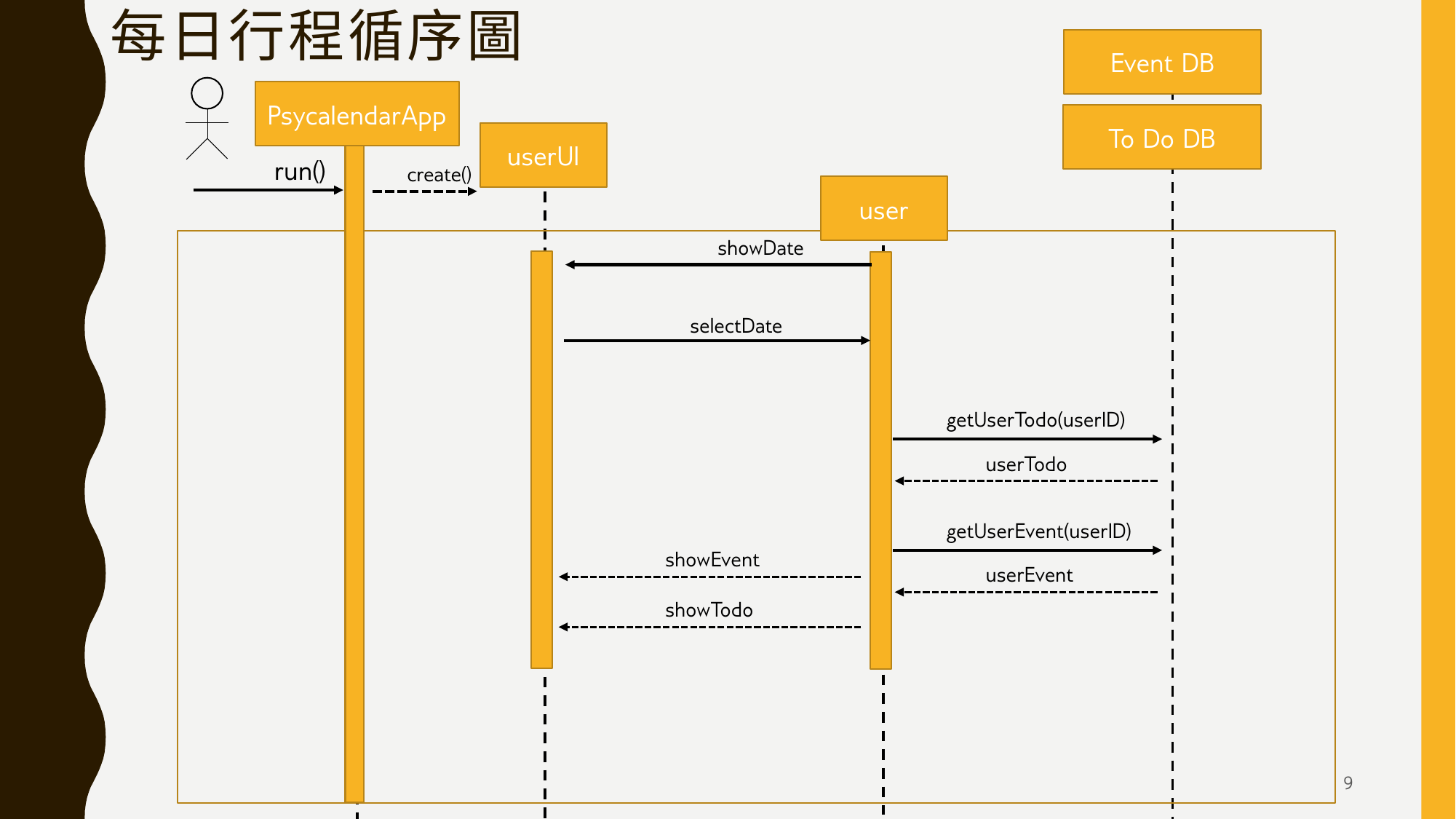

# 每日行程循序圖
Event DB

PsycalendarApp
To Do DB
userUI

run()
create()
user
showDate

selectDate
getUserTodo(userID)
userTodo
getUserEvent(userID)
showEvent
userEvent
showTodo
9